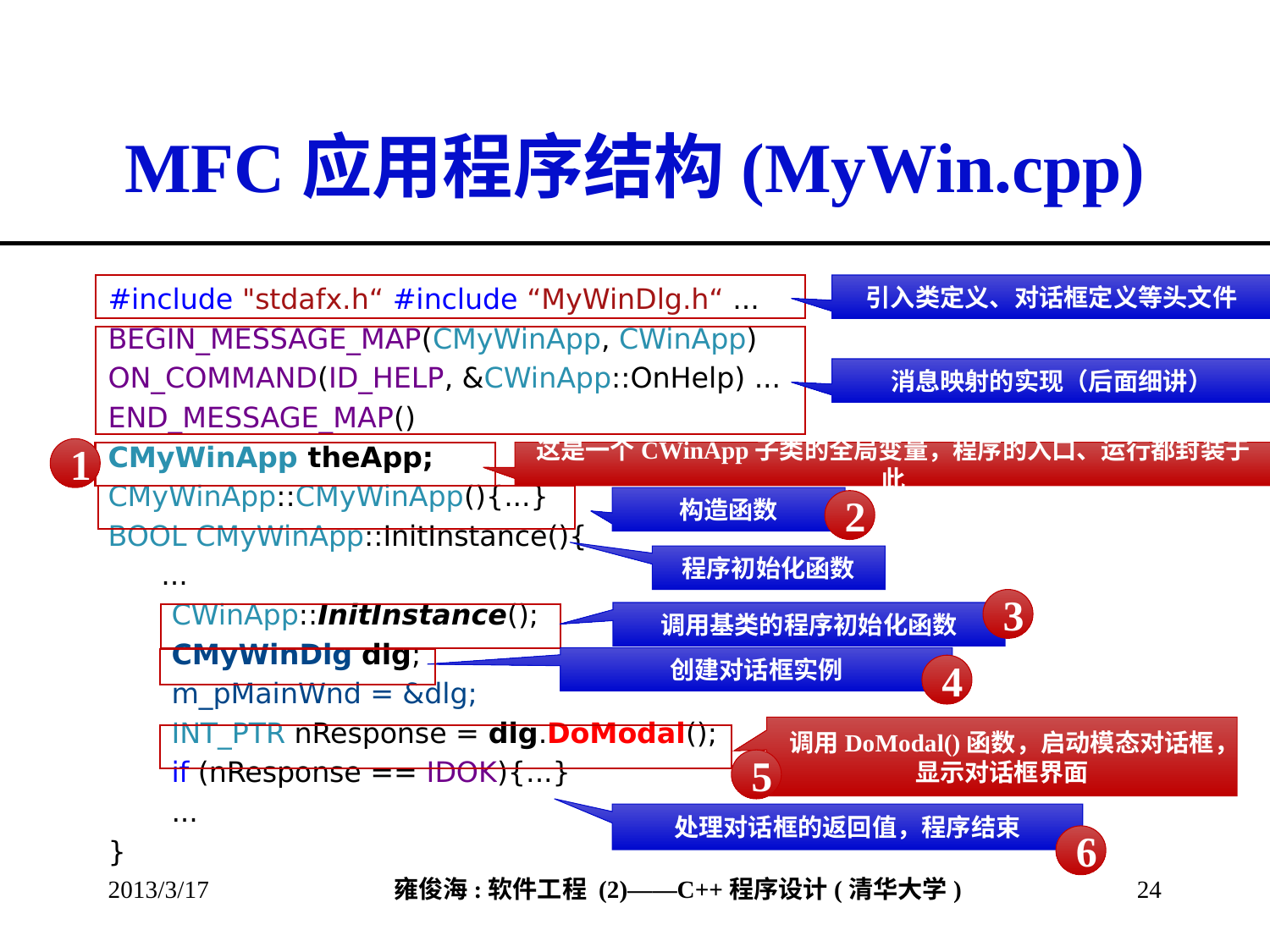

# MFC应用程序结构(MyWin.cpp)
#include "stdafx.h“ #include “MyWinDlg.h“ ...
BEGIN_MESSAGE_MAP(CMyWinApp, CWinApp)
ON_COMMAND(ID_HELP, &CWinApp::OnHelp) ...
END_MESSAGE_MAP()
CMyWinApp theApp;
CMyWinApp::CMyWinApp(){...}
BOOL CMyWinApp::InitInstance(){
      ...
CWinApp::InitInstance();
CMyWinDlg dlg;
m_pMainWnd = &dlg;
INT_PTR nResponse = dlg.DoModal();
if (nResponse == IDOK){...}
...
}

引入类定义、对话框定义等头文件

消息映射的实现（后面细讲）
1
这是一个CWinApp子类的全局变量，程序的入口、运行都封装于此

构造函数
2
程序初始化函数
3
调用基类的程序初始化函数

创建对话框实例

4
调用DoModal()函数，启动模态对话框，显示对话框界面

5
处理对话框的返回值，程序结束
6
2013/3/17
24